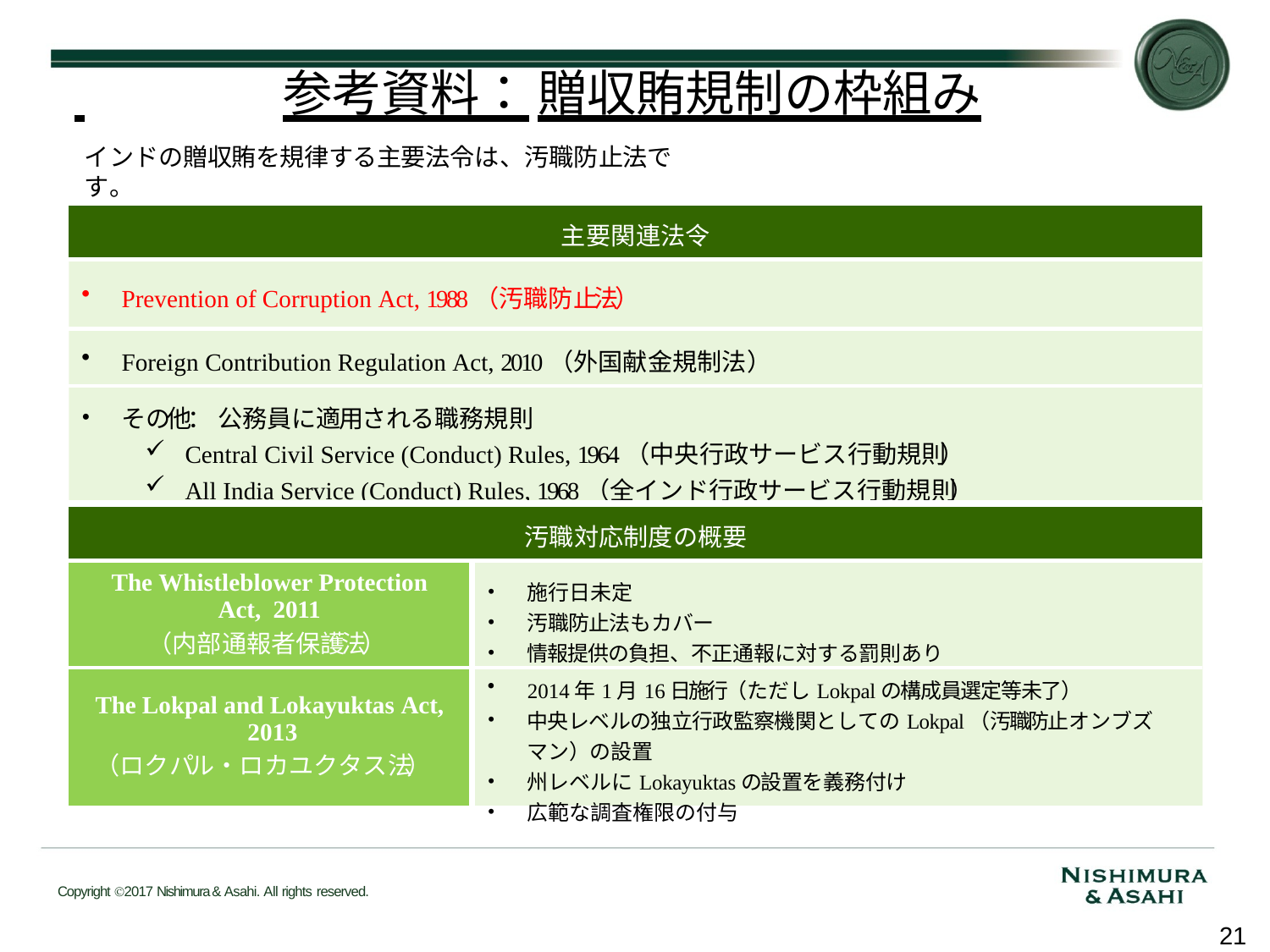

# 参考資料：	贈収賄規制の枠組み
インドの贈収賄を規律する主要法令は、汚職防止法です。
| 主要関連法令 |  |
| --- | --- |
| Prevention of Corruption Act, 1988（汚職防止法） |  |
| Foreign Contribution Regulation Act, 2010（外国献金規制法） |  |
| その他： 公務員に適用される職務規則 Central Civil Service (Conduct) Rules, 1964（中央行政サービス行動規則） All India Service (Conduct) Rules, 1968（全インド行政サービス行動規則） |  |
| 汚職対応制度の概要 |  |
| The Whistleblower Protection Act, 2011 （内部通報者保護法） | 施行日未定 汚職防止法もカバー 情報提供の負担、不正通報に対する罰則あり |
| The Lokpal and Lokayuktas Act, 2013 （ロクパル・ロカユクタス法） | 2014年1月16日施行（ただしLokpalの構成員選定等未了） 中央レベルの独立行政監察機関としてのLokpal（汚職防止オンブズマン） の設置 州レベルにLokayuktasの設置を義務付け 広範な調査権限の付与 |
Copyright Ⓒ2017 Nishimura & Asahi. All rights reserved.
21